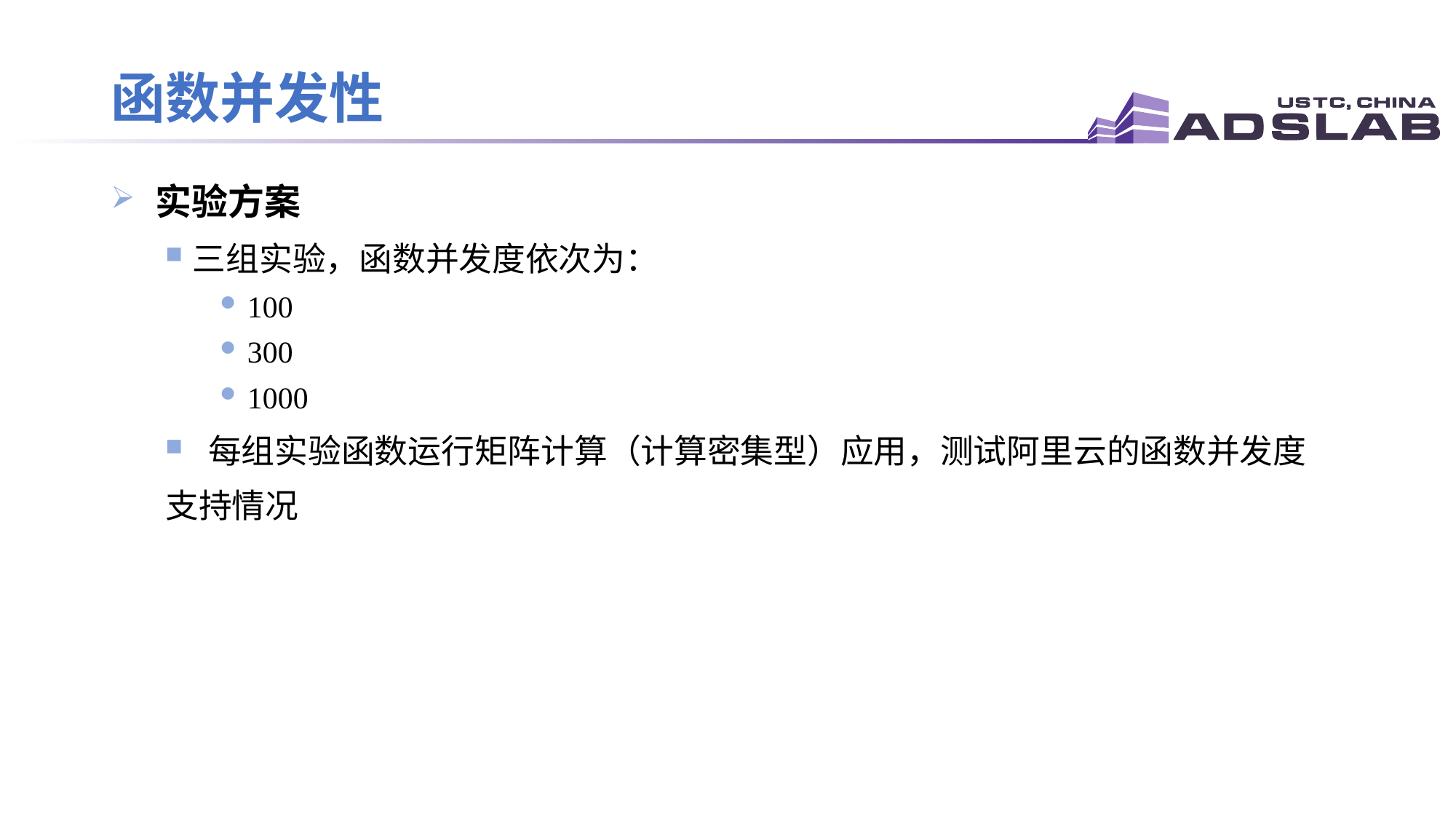

# 函数并发性
 实验方案
三组实验，函数并发度依次为：
100
300
1000
 每组实验函数运行矩阵计算（计算密集型）应用，测试阿里云的函数并发度
支持情况